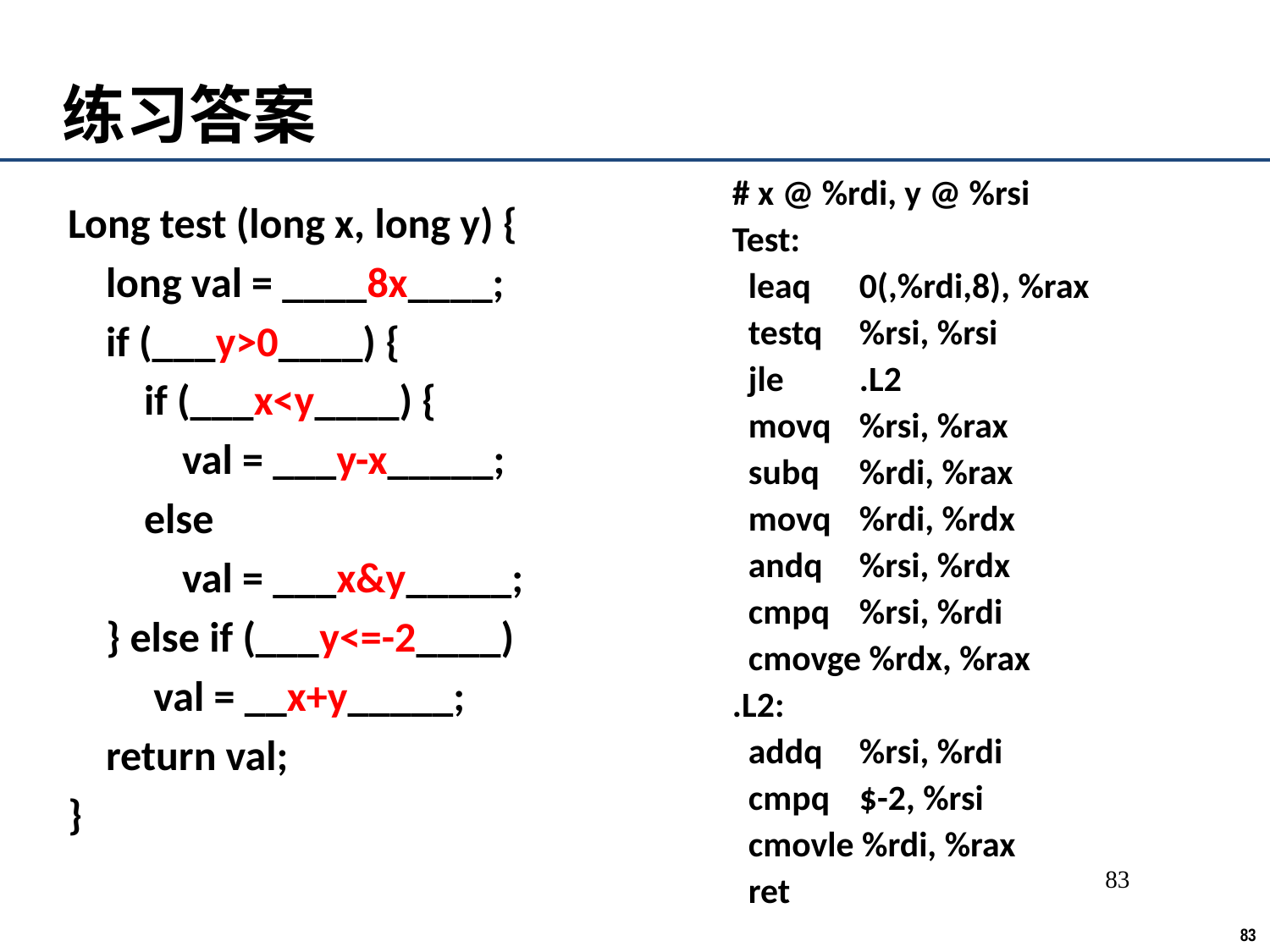

# 练习答案
# x @ %rdi, y @ %rsi
Test:
  leaq	0(,%rdi,8), %rax
  testq	%rsi, %rsi
  jle	.L2
  movq	%rsi, %rax
  subq	%rdi, %rax
  movq	%rdi, %rdx
  andq	%rsi, %rdx
  cmpq	%rsi, %rdi
  cmovge %rdx, %rax
.L2:
  addq	%rsi, %rdi
  cmpq	$-2, %rsi
  cmovle %rdi, %rax
  ret
Long test (long x, long y) {
    long val = ____8x____;
    if (___y>0____) {
        if (___x<y____) {
            val = ___y-x_____;
        else
            val = ___x&y_____;
    } else if (___y<=-2____)
         val = __x+y_____;
    return val;
}

83